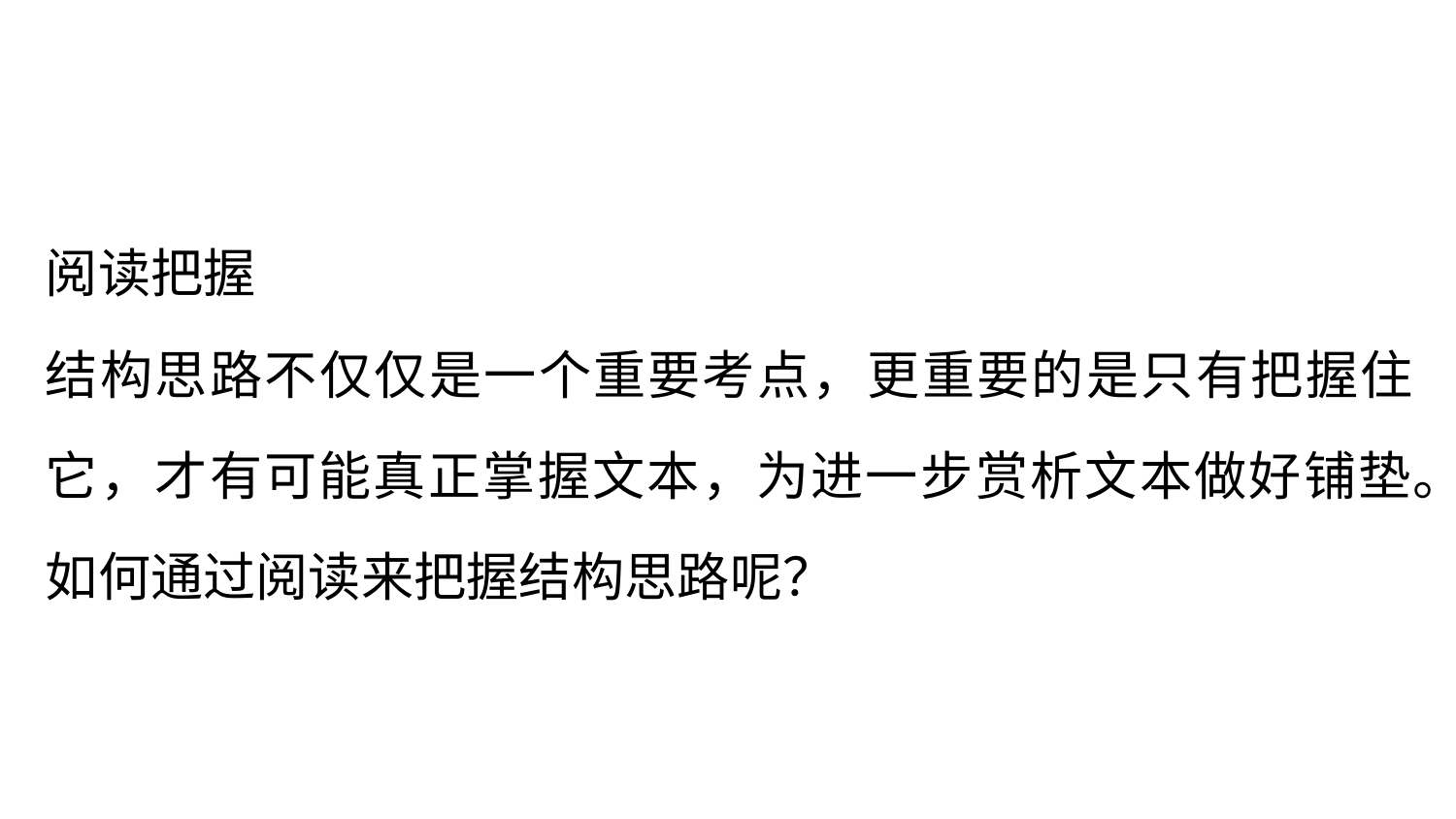

阅读把握
结构思路不仅仅是一个重要考点，更重要的是只有把握住它，才有可能真正掌握文本，为进一步赏析文本做好铺垫。如何通过阅读来把握结构思路呢？